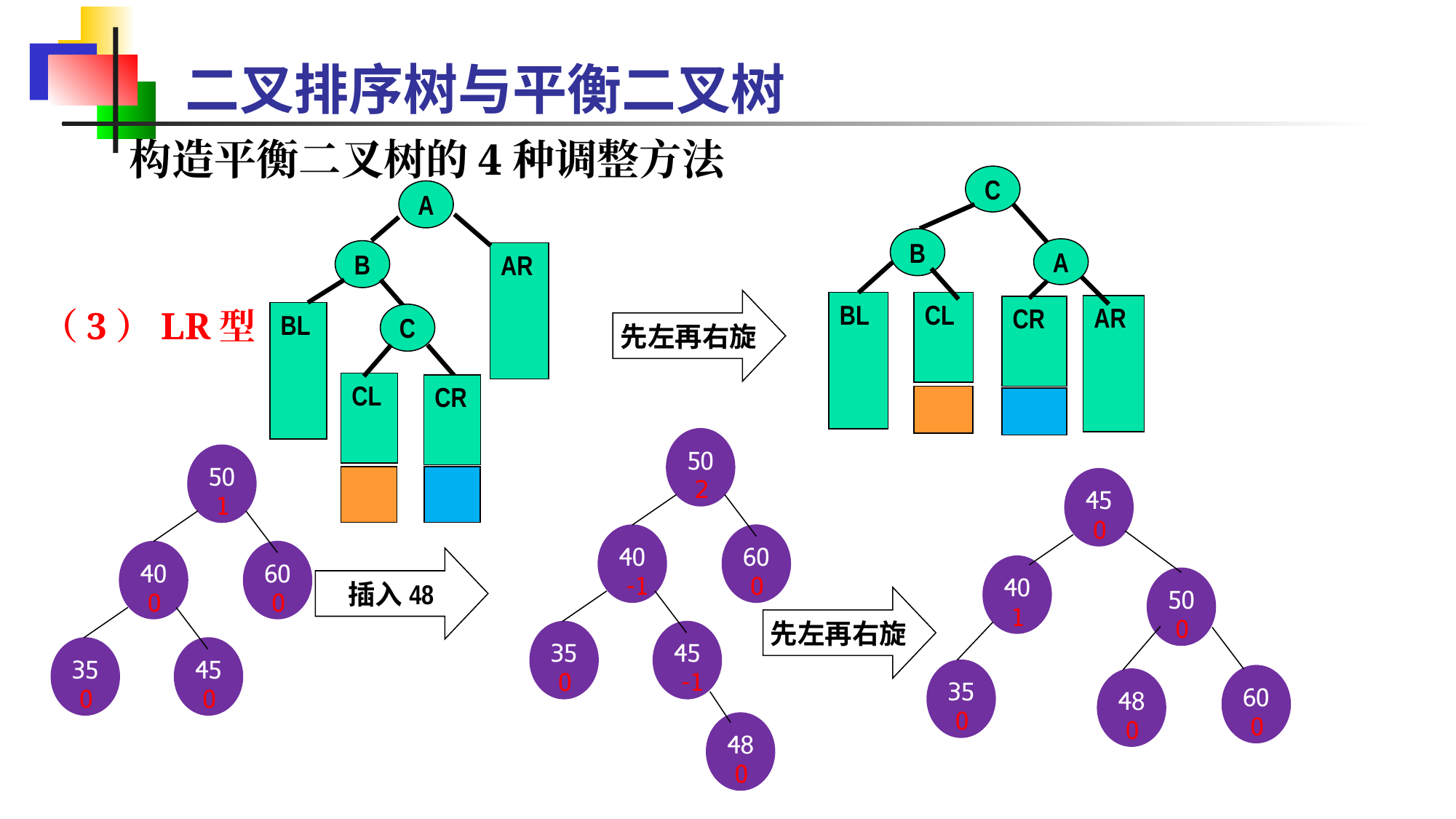

二叉排序树与平衡二叉树
构造平衡二叉树的4种调整方法
C

A

BL

AR

CR

B

CL

A

B
AR

BL

CL

先左再右旋
（3）LR型
C

CR

50
 2
40
 -1
60
 0
35
 0
45
 -1
48
 0
50
 1
40
 0
60
 0
35
 0
45
 0

45
 0
40
 1
50
 0
60
 0
48
 0
35
 0
插入48
先左再右旋